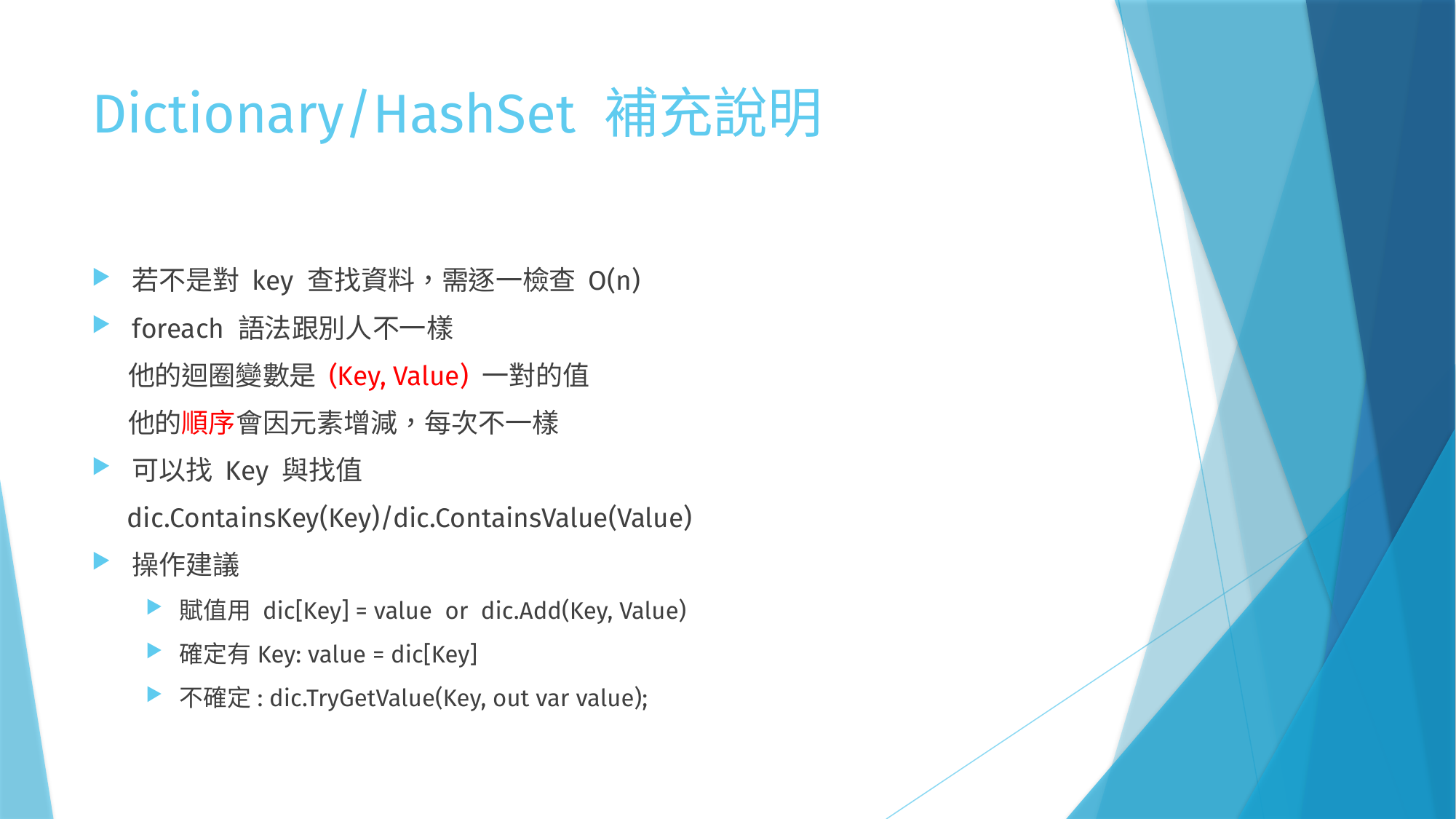

# Dictionary/HashSet 補充說明
若不是對 key 查找資料，需逐一檢查 O(n)
foreach 語法跟別人不一樣
     他的迴圈變數是 (Key, Value) 一對的值
     他的順序會因元素增減，每次不一樣
可以找 Key 與找值
     dic.ContainsKey(Key)/dic.ContainsValue(Value)
操作建議
賦值用 dic[Key] = value  or  dic.Add(Key, Value)
確定有Key: value = dic[Key]
不確定: dic.TryGetValue(Key, out var value);